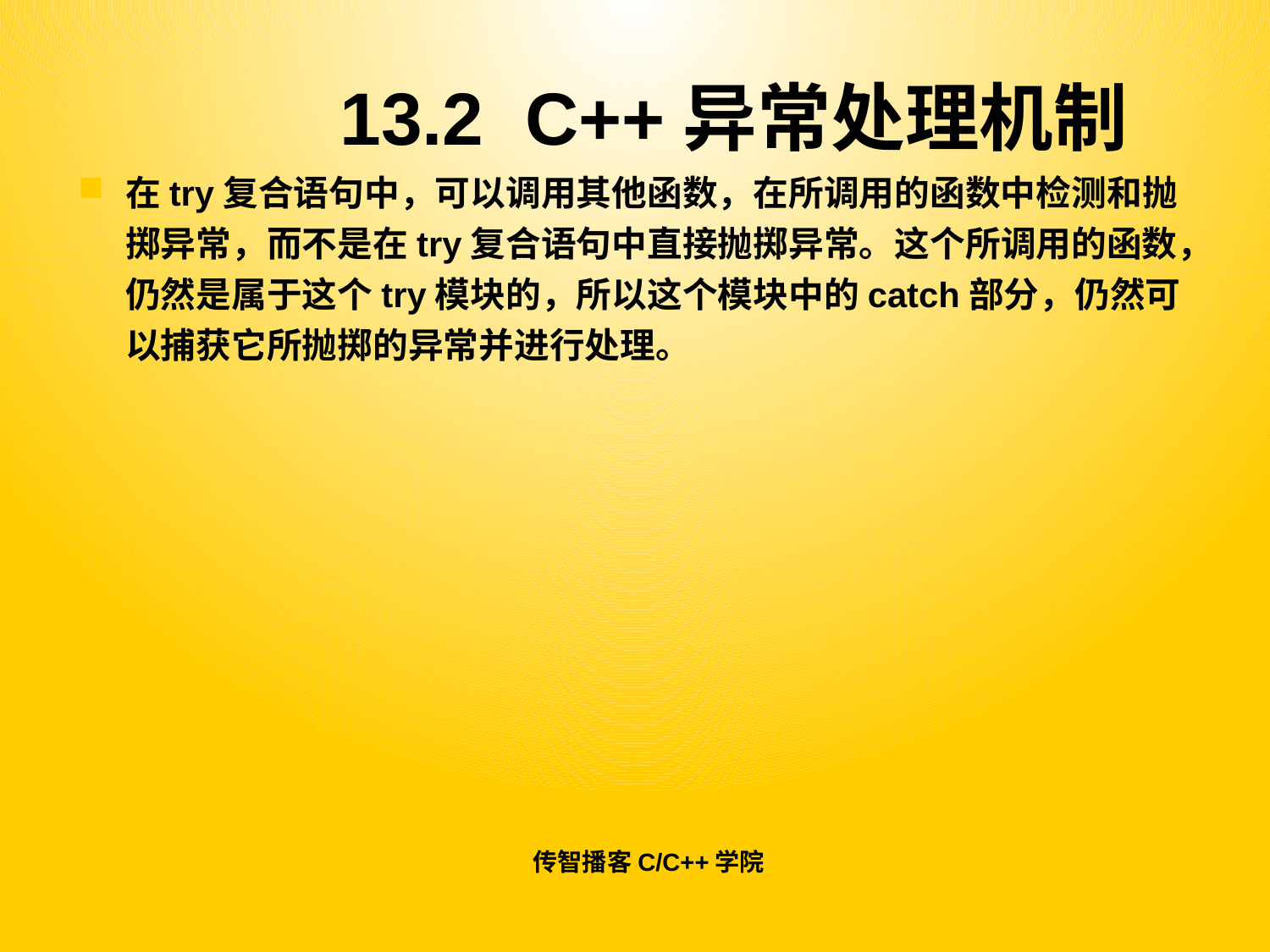

# 13.2  C++异常处理机制
在try复合语句中，可以调用其他函数，在所调用的函数中检测和抛掷异常，而不是在try复合语句中直接抛掷异常。这个所调用的函数，仍然是属于这个try模块的，所以这个模块中的catch部分，仍然可以捕获它所抛掷的异常并进行处理。
传智播客C/C++学院